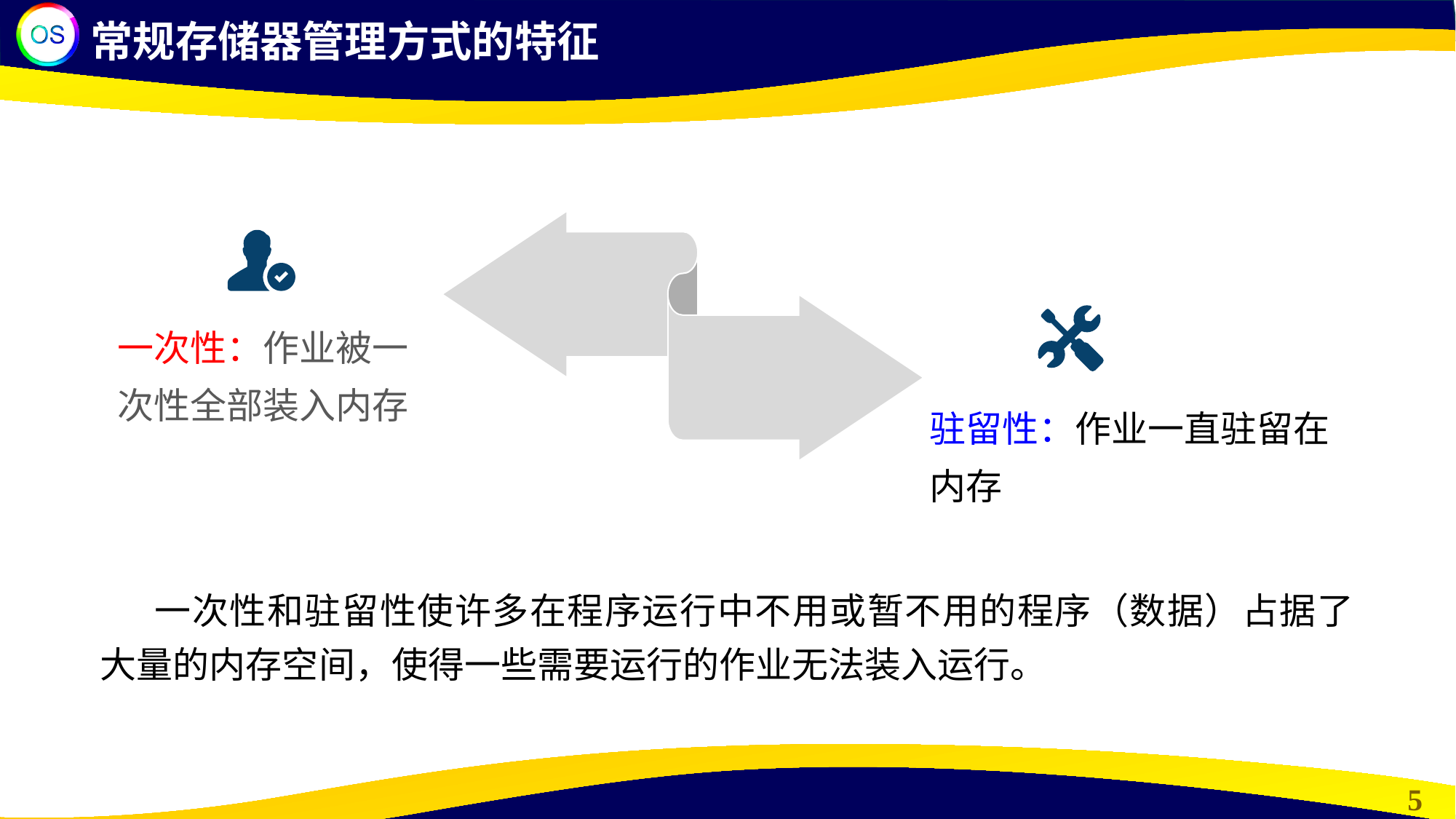

常规存储器管理方式的特征

一次性：作业被一次性全部装入内存

驻留性：作业一直驻留在内存
一次性和驻留性使许多在程序运行中不用或暂不用的程序（数据）占据了大量的内存空间，使得一些需要运行的作业无法装入运行。